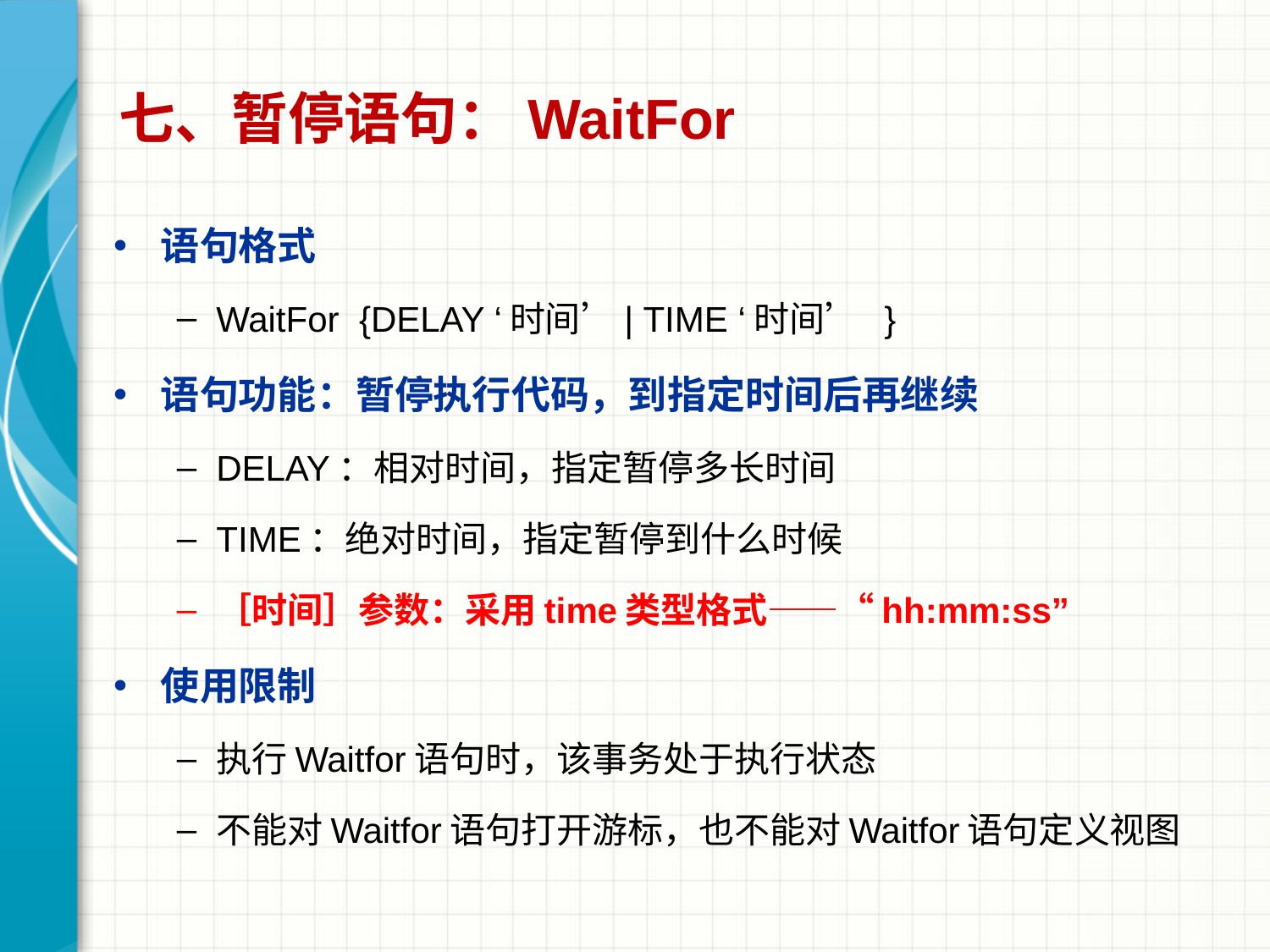

# 七、暂停语句：WaitFor
语句格式
WaitFor  {DELAY ‘时间’| TIME ‘时间’  }
语句功能：暂停执行代码，到指定时间后再继续
DELAY：相对时间，指定暂停多长时间
TIME：绝对时间，指定暂停到什么时候
［时间］参数：采用time类型格式——“hh:mm:ss”
使用限制
执行Waitfor语句时，该事务处于执行状态
不能对Waitfor语句打开游标，也不能对Waitfor语句定义视图